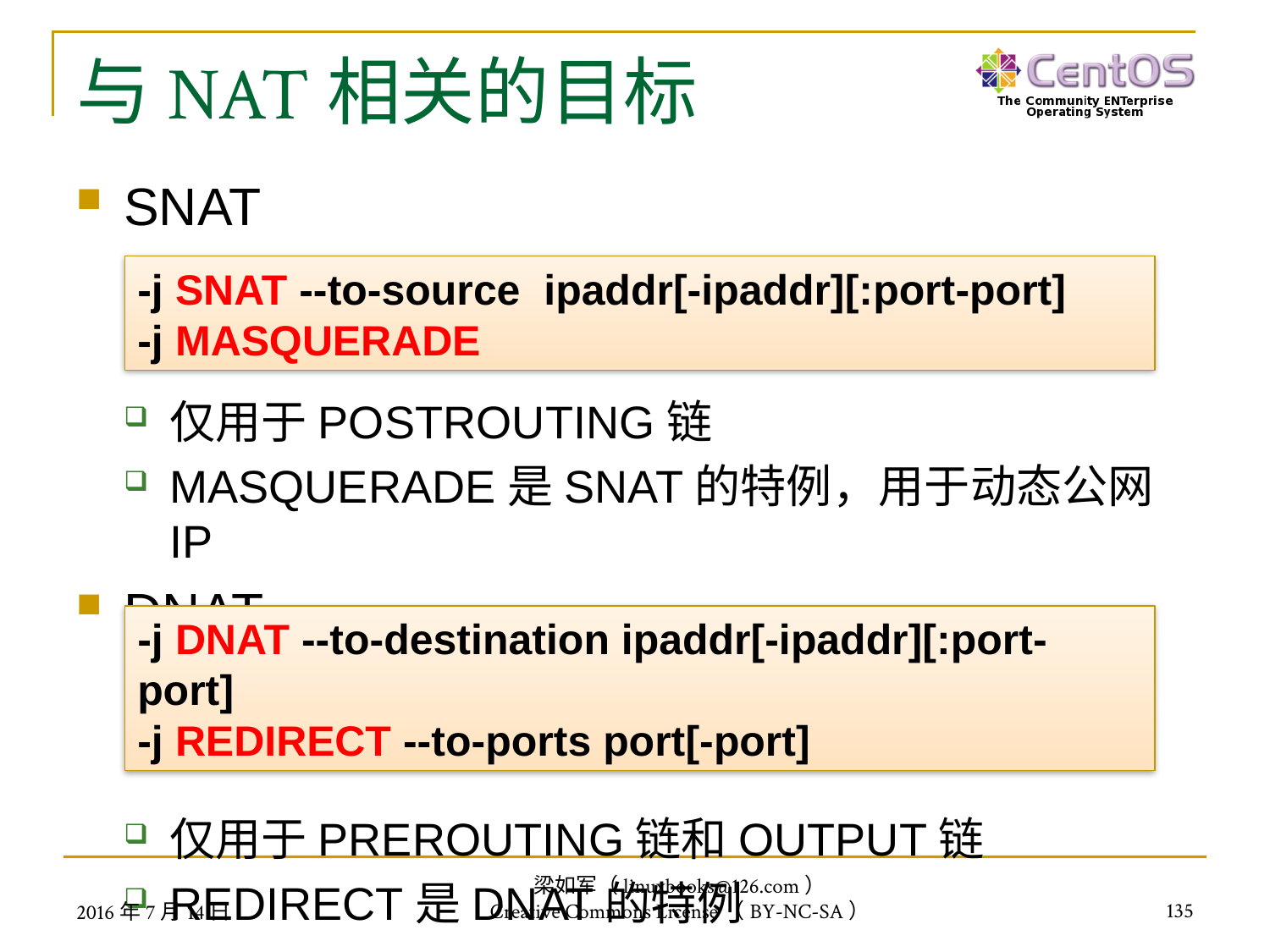

# 与NAT相关的目标
SNAT

仅用于POSTROUTING链
MASQUERADE是SNAT的特例，用于动态公网IP
DNAT

仅用于PREROUTING链和OUTPUT链
REDIRECT是DNAT的特例
-j SNAT --to-source  ipaddr[-ipaddr][:port-port]
-j MASQUERADE
-j DNAT --to-destination ipaddr[-ipaddr][:port-port]
-j REDIRECT --to-ports port[-port]
梁如军（linuxbooks@126.com）
Creative Commons License（BY-NC-SA）
2016年7月14日
135